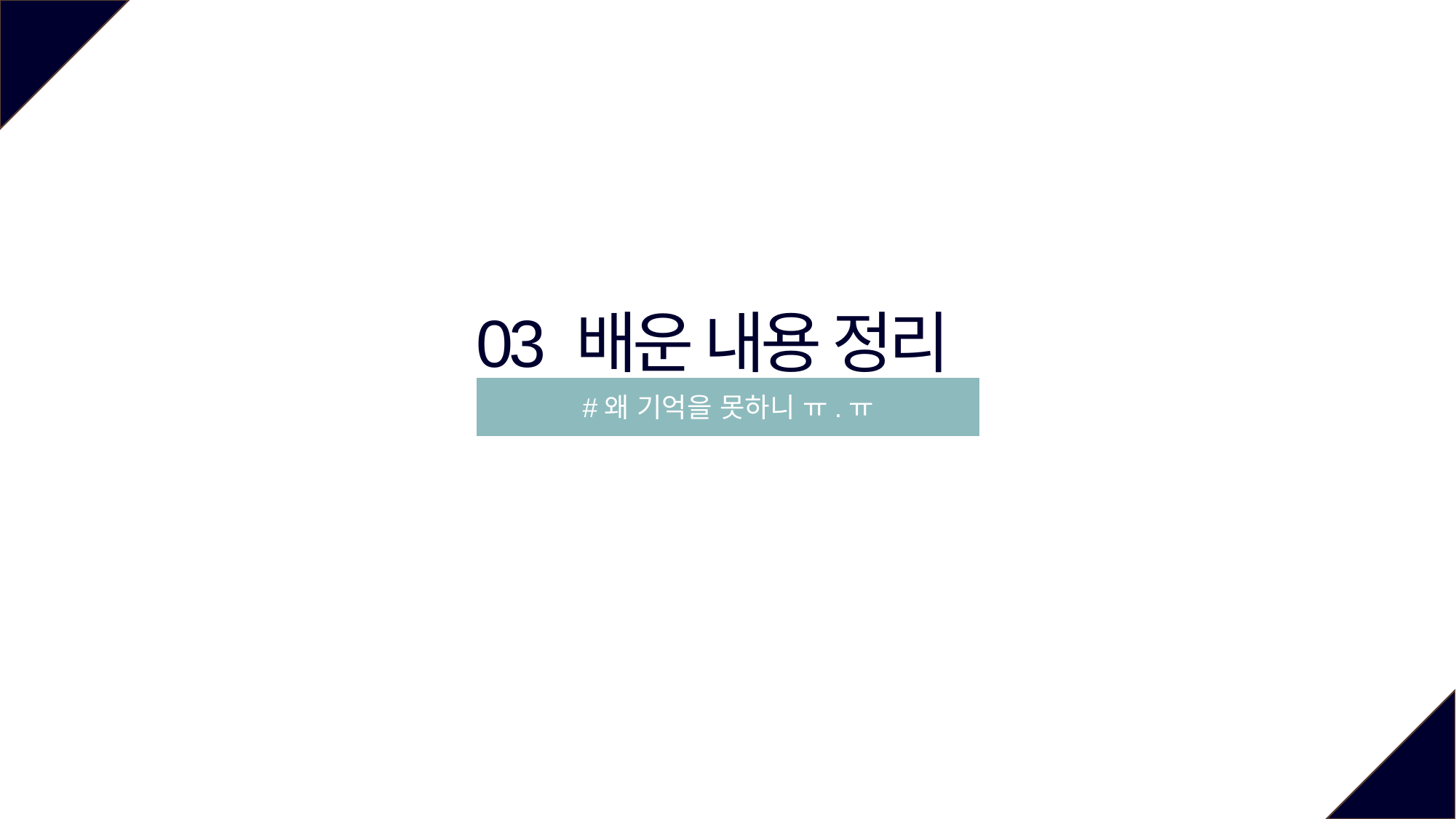

03 배운 내용 정리
#왜 기억을 못하니 ㅠ.ㅠ